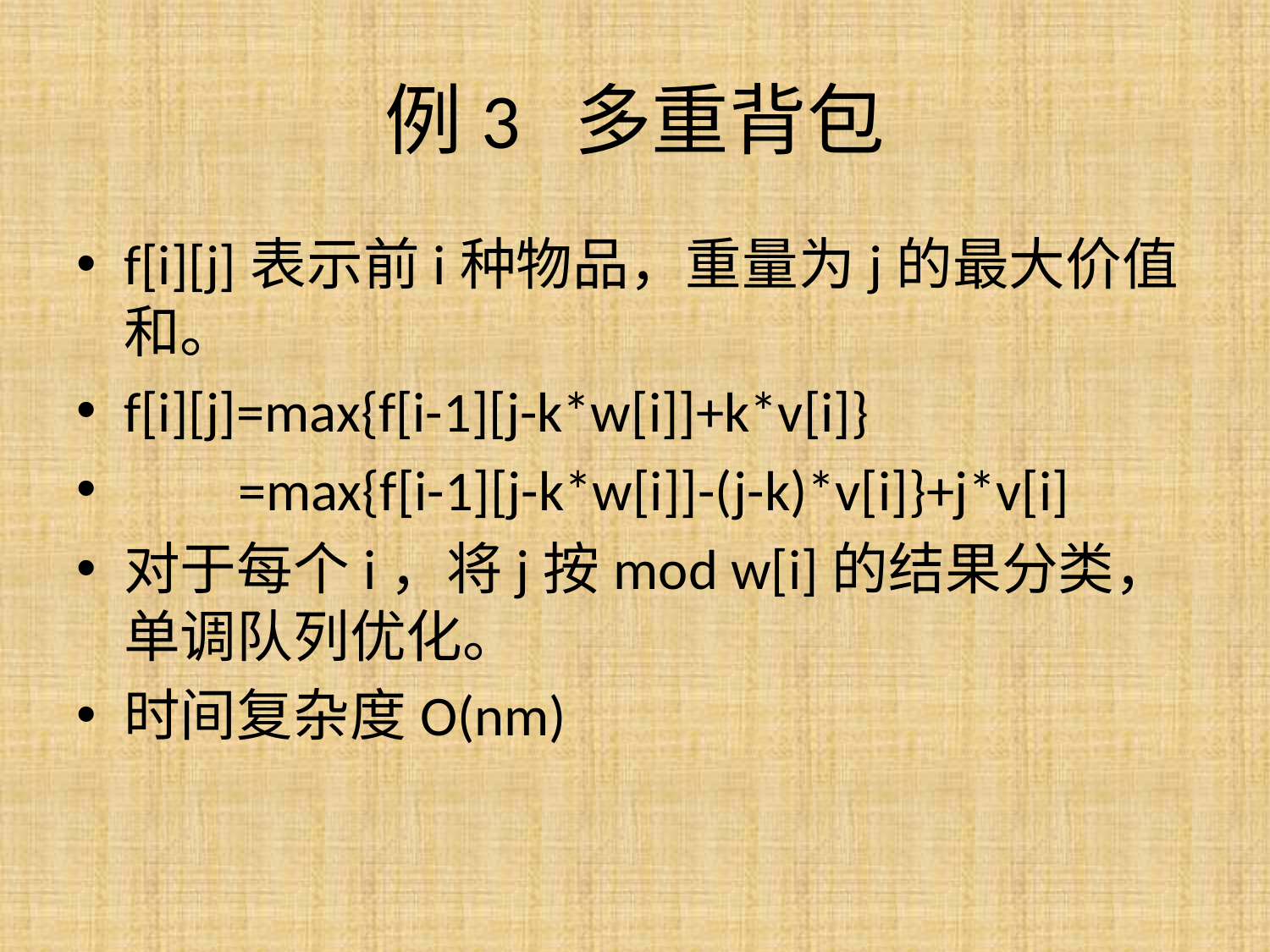

# 例3  多重背包
f[i][j]表示前i种物品，重量为j的最大价值和。
f[i][j]=max{f[i-1][j-k*w[i]]+k*v[i]}
         =max{f[i-1][j-k*w[i]]-(j-k)*v[i]}+j*v[i]
对于每个i，将j按mod w[i]的结果分类，单调队列优化。
时间复杂度O(nm)